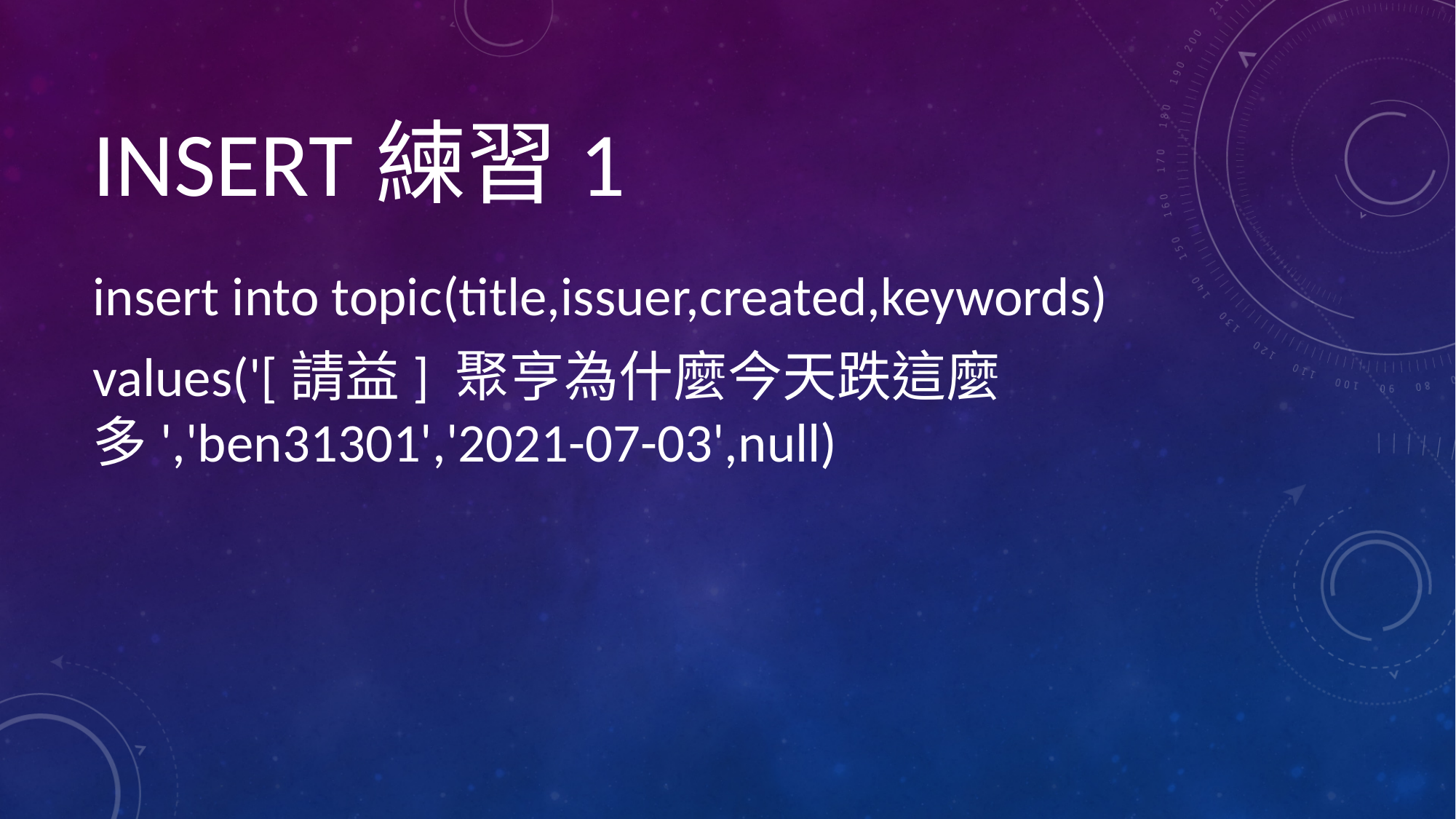

# INSERT練習1
insert into topic(title,issuer,created,keywords)
values('[請益] 聚亨為什麼今天跌這麼多','ben31301','2021-07-03',null)